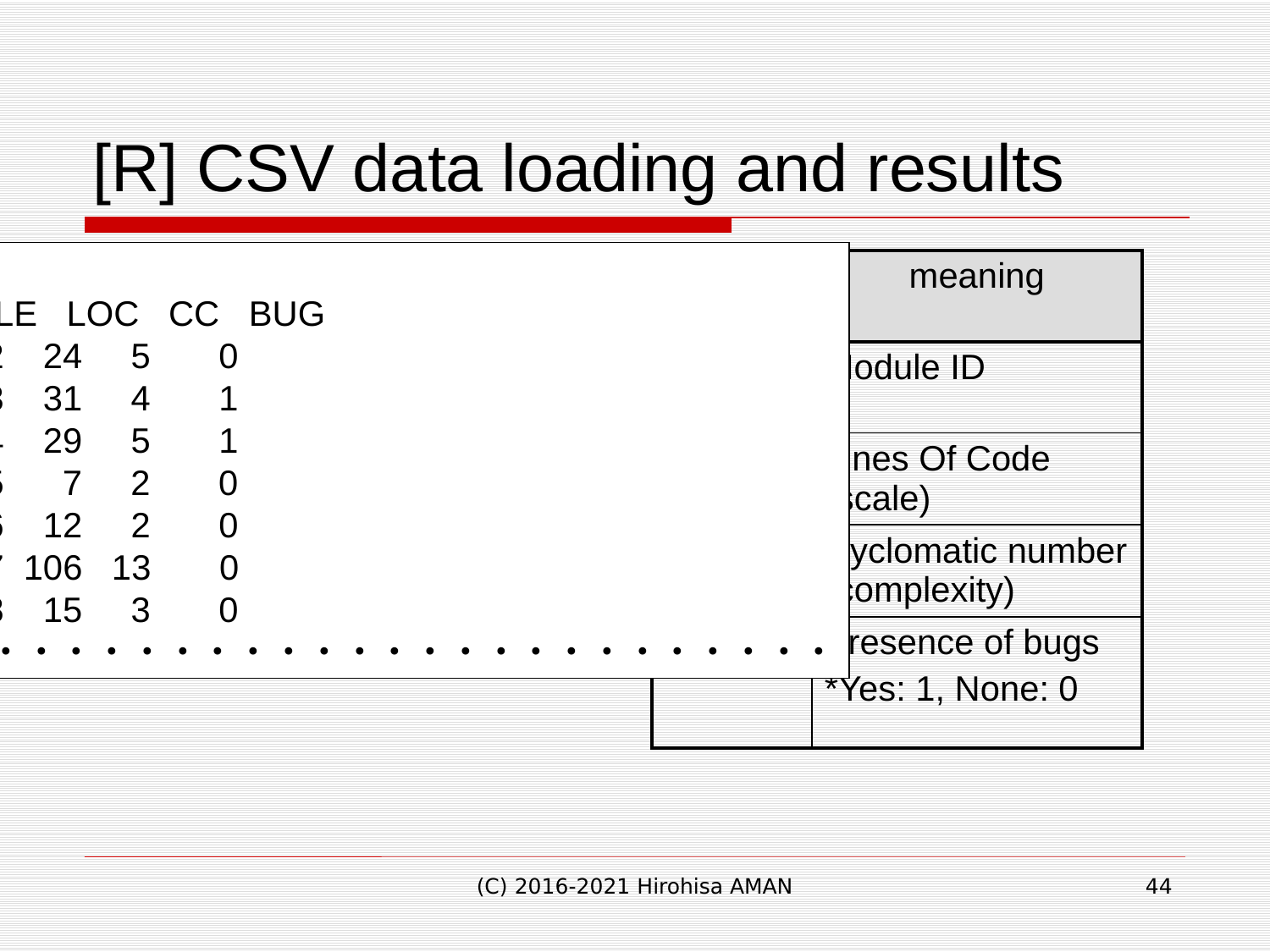

# [R] CSV data loading and results
> cm1
    MODULE   LOC   CC   BUG
1    24972    24     5       0
2    24973    31     4       1
3    24974    29     5       1
4    24975      7     2       0
5    24976    12     2       0
6    24977  106   13       0
7    24978    15     3       0
・・・・・・・・・・・・・・・・・・・・・・・・・・・・
| Column name | meaning |
| --- | --- |
| MODULE | Module ID |
| LOC | Lines Of Code (scale) |
| CC | Cyclomatic number (complexity) |
| BUG | Presence of bugs \*Yes: 1, None: 0 |
(C) 2016-2021 Hirohisa AMAN
44